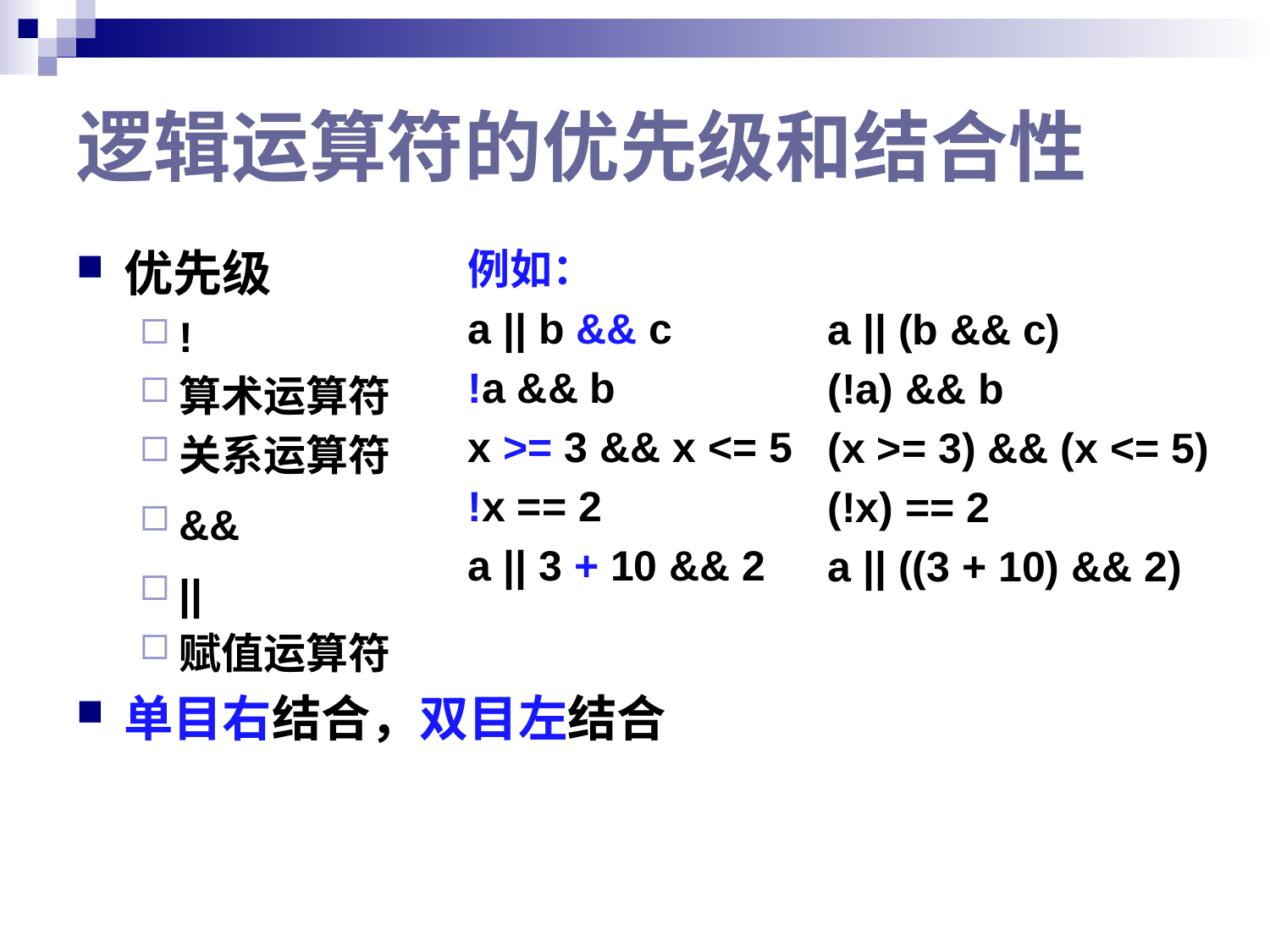

# 逻辑运算符的优先级和结合性
优先级
!
算术运算符
关系运算符
&&
||
赋值运算符
单目右结合，双目左结合
例如：
a || b && c
!a && b
x >= 3 && x <= 5
!x == 2
a || 3 + 10 && 2
a || (b && c)
(!a) && b
(x >= 3) && (x <= 5)
(!x) == 2
a || ((3 + 10) && 2)